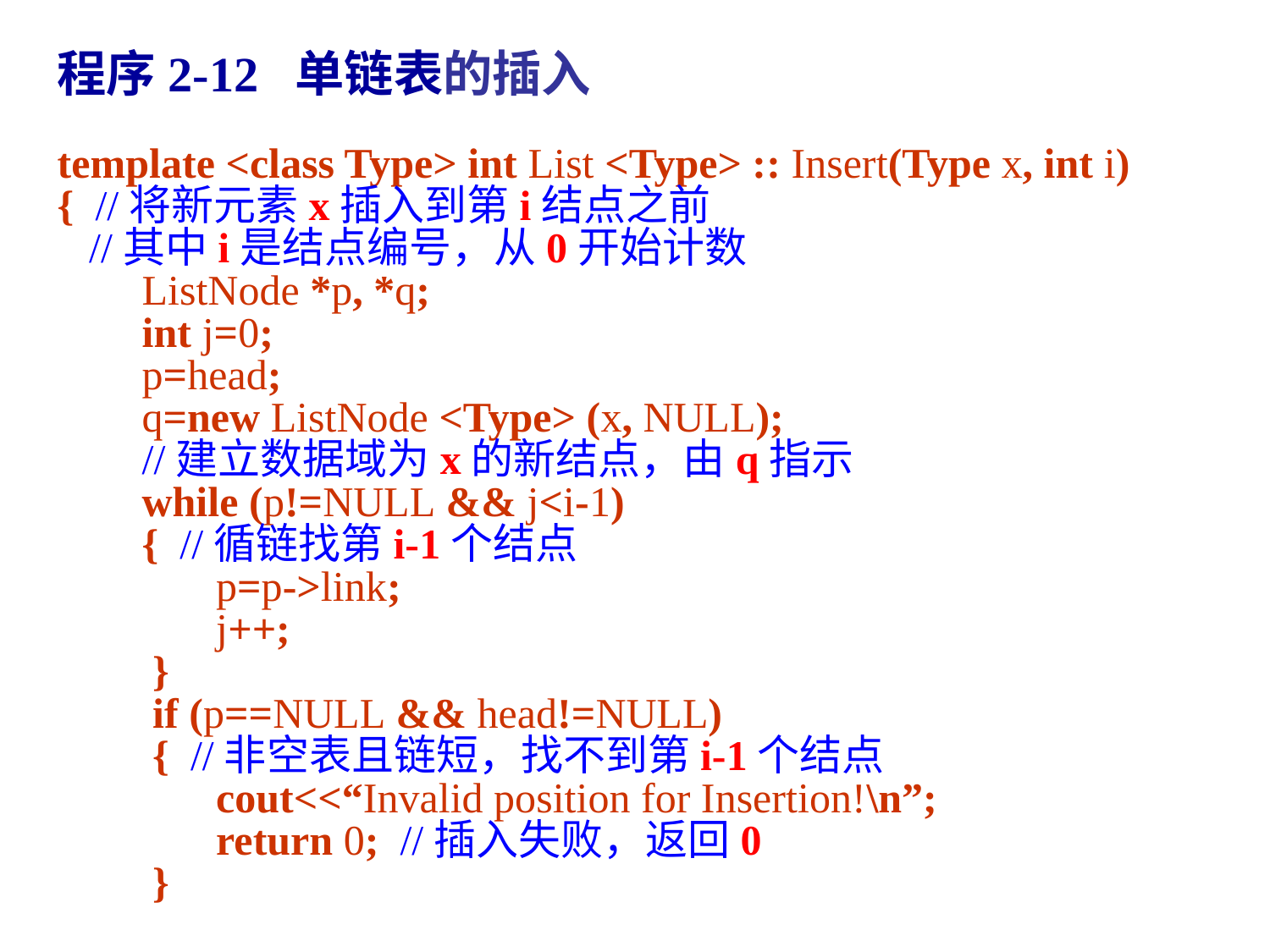

程序2-12  单链表的插入

template <class Type> int List <Type> :: Insert(Type x, int i)
{  //将新元素x插入到第i结点之前
   //其中i是结点编号，从0开始计数
        ListNode *p, *q;
        int j=0;
        p=head;
        q=new ListNode <Type> (x, NULL);
        //建立数据域为x的新结点，由q指示
        while (p!=NULL && j<i-1)
        {  //循链找第i-1个结点
	   p=p->link;
	   j++;
         }
         if (p==NULL && head!=NULL)
         {  //非空表且链短，找不到第i-1个结点
	   cout<<“Invalid position for Insertion!\n”;
	   return 0;  //插入失败，返回0
         }
96